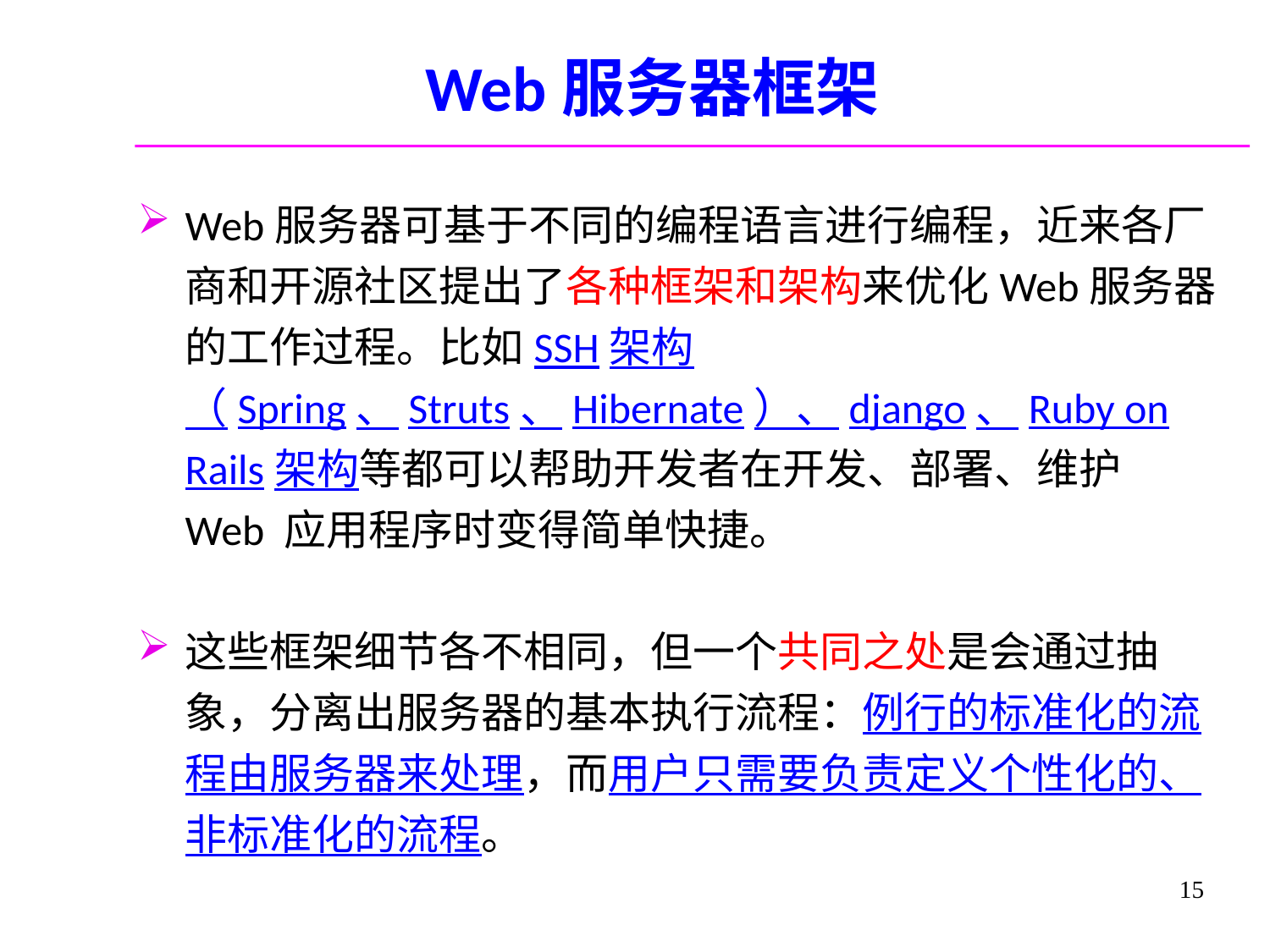

# Web服务器框架
Web服务器可基于不同的编程语言进行编程，近来各厂商和开源社区提出了各种框架和架构来优化Web服务器的工作过程。比如SSH架构（Spring、Struts、Hibernate）、django、Ruby on Rails架构等都可以帮助开发者在开发、部署、维护 Web 应用程序时变得简单快捷。

这些框架细节各不相同，但一个共同之处是会通过抽象，分离出服务器的基本执行流程：例行的标准化的流程由服务器来处理，而用户只需要负责定义个性化的、非标准化的流程。
15